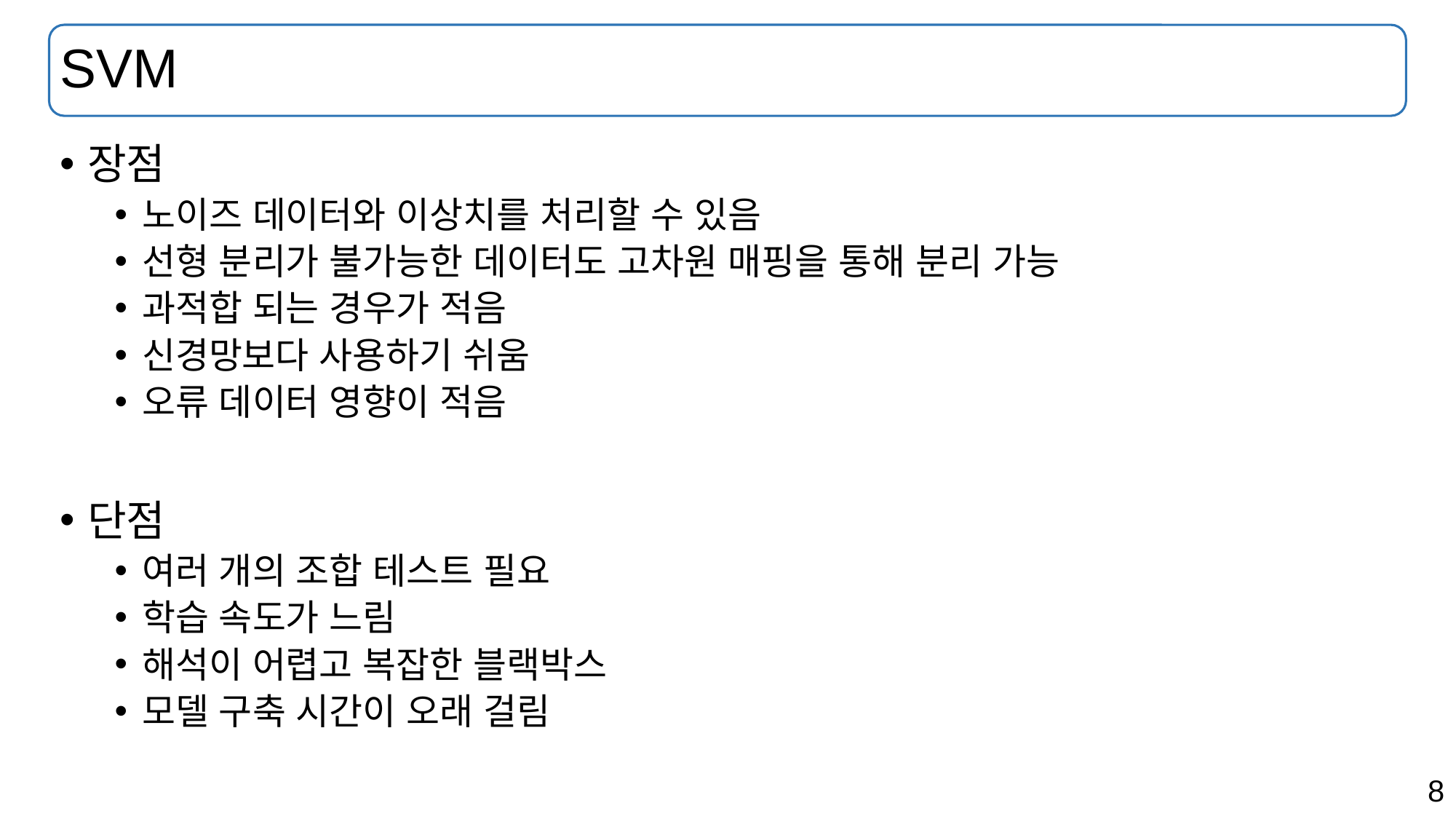

# SVM
장점
노이즈 데이터와 이상치를 처리할 수 있음
선형 분리가 불가능한 데이터도 고차원 매핑을 통해 분리 가능
과적합 되는 경우가 적음
신경망보다 사용하기 쉬움
오류 데이터 영향이 적음

단점
여러 개의 조합 테스트 필요
학습 속도가 느림
해석이 어렵고 복잡한 블랙박스
모델 구축 시간이 오래 걸림